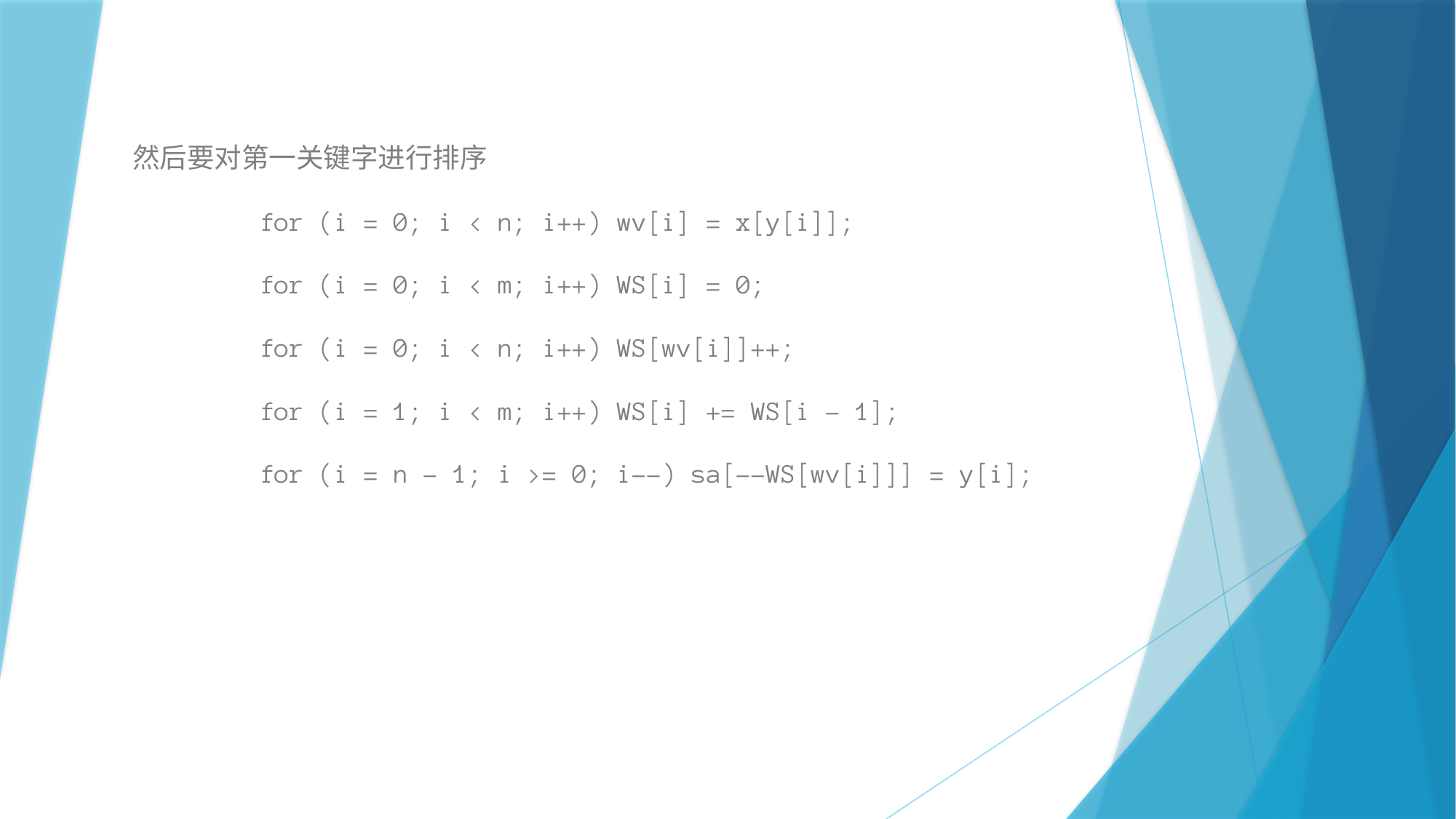

#
然后要对第一关键字进行排序
        for (i = 0; i < n; i++) wv[i] = x[y[i]];
        for (i = 0; i < m; i++) WS[i] = 0;
        for (i = 0; i < n; i++) WS[wv[i]]++;
        for (i = 1; i < m; i++) WS[i] += WS[i - 1];
        for (i = n - 1; i >= 0; i--) sa[--WS[wv[i]]] = y[i];